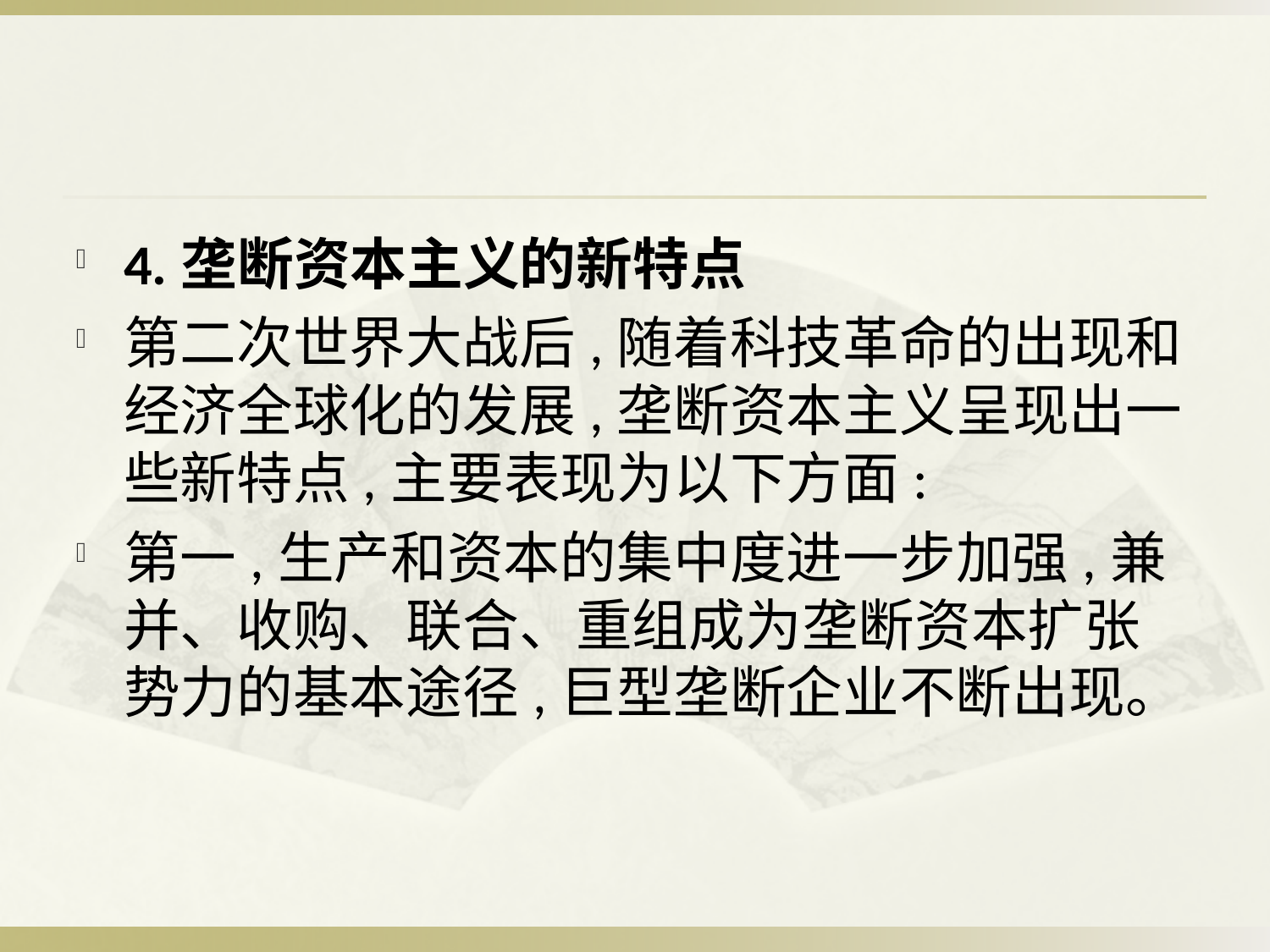

#
4.垄断资本主义的新特点
第二次世界大战后,随着科技革命的出现和经济全球化的发展,垄断资本主义呈现出一些新特点,主要表现为以下方面:
第一,生产和资本的集中度进一步加强,兼并、收购、联合、重组成为垄断资本扩张势力的基本途径,巨型垄断企业不断出现。